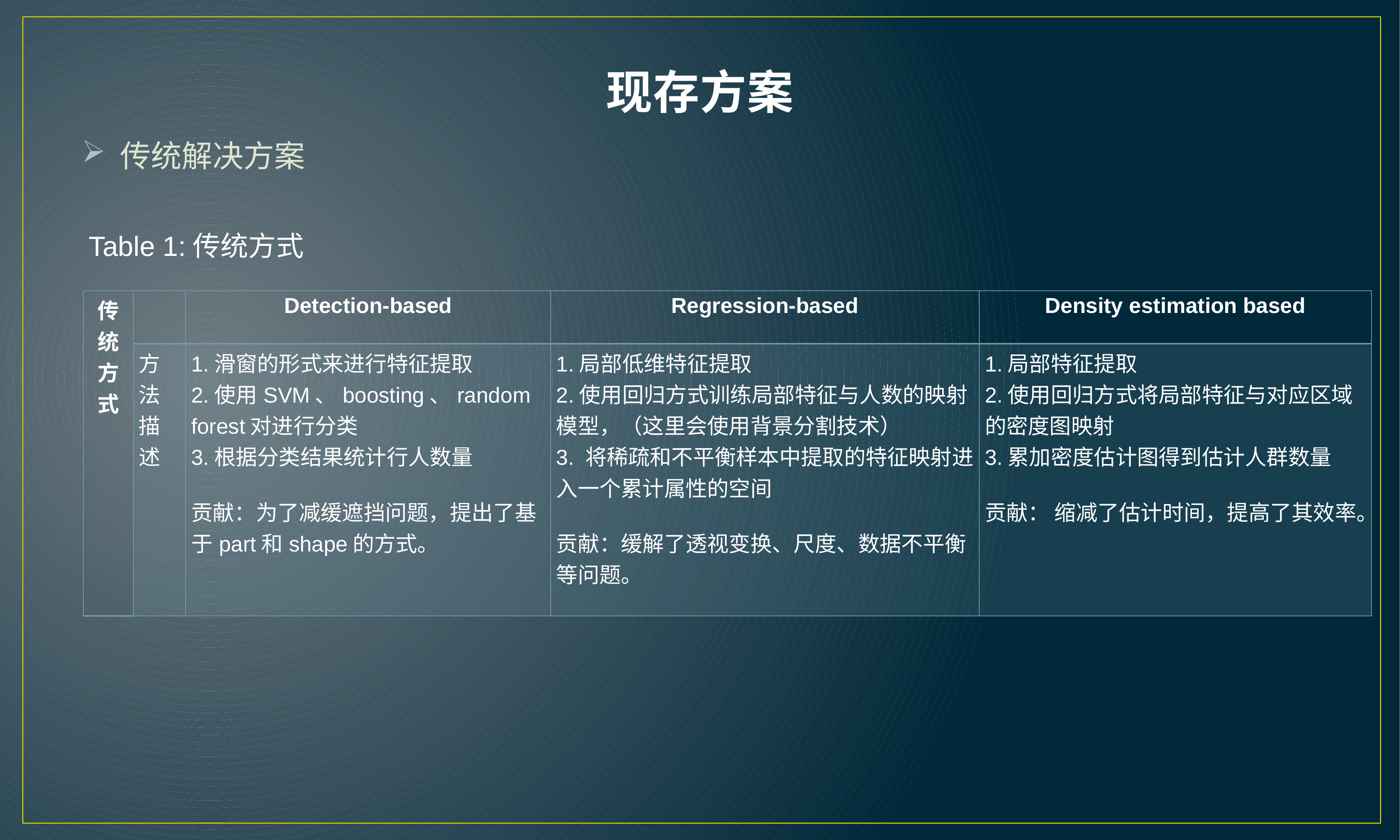

# 现存方案
传统解决方案
Table 1:传统方式
| 传统方式 |  | Detection-based | Regression-based | Density estimation based |
| --- | --- | --- | --- | --- |
|  | 方法描述 | 1.滑窗的形式来进行特征提取 2.使用SVM、boosting、random forest对进行分类 3.根据分类结果统计行人数量 贡献：为了减缓遮挡问题，提出了基于part和shape的方式。 | 1.局部低维特征提取 2.使用回归方式训练局部特征与人数的映射模型，（这里会使用背景分割技术） 3. 将稀疏和不平衡样本中提取的特征映射进入一个累计属性的空间 贡献：缓解了透视变换、尺度、数据不平衡等问题。 | 1.局部特征提取 2.使用回归方式将局部特征与对应区域的密度图映射 3.累加密度估计图得到估计人群数量 贡献： 缩减了估计时间，提高了其效率。 |